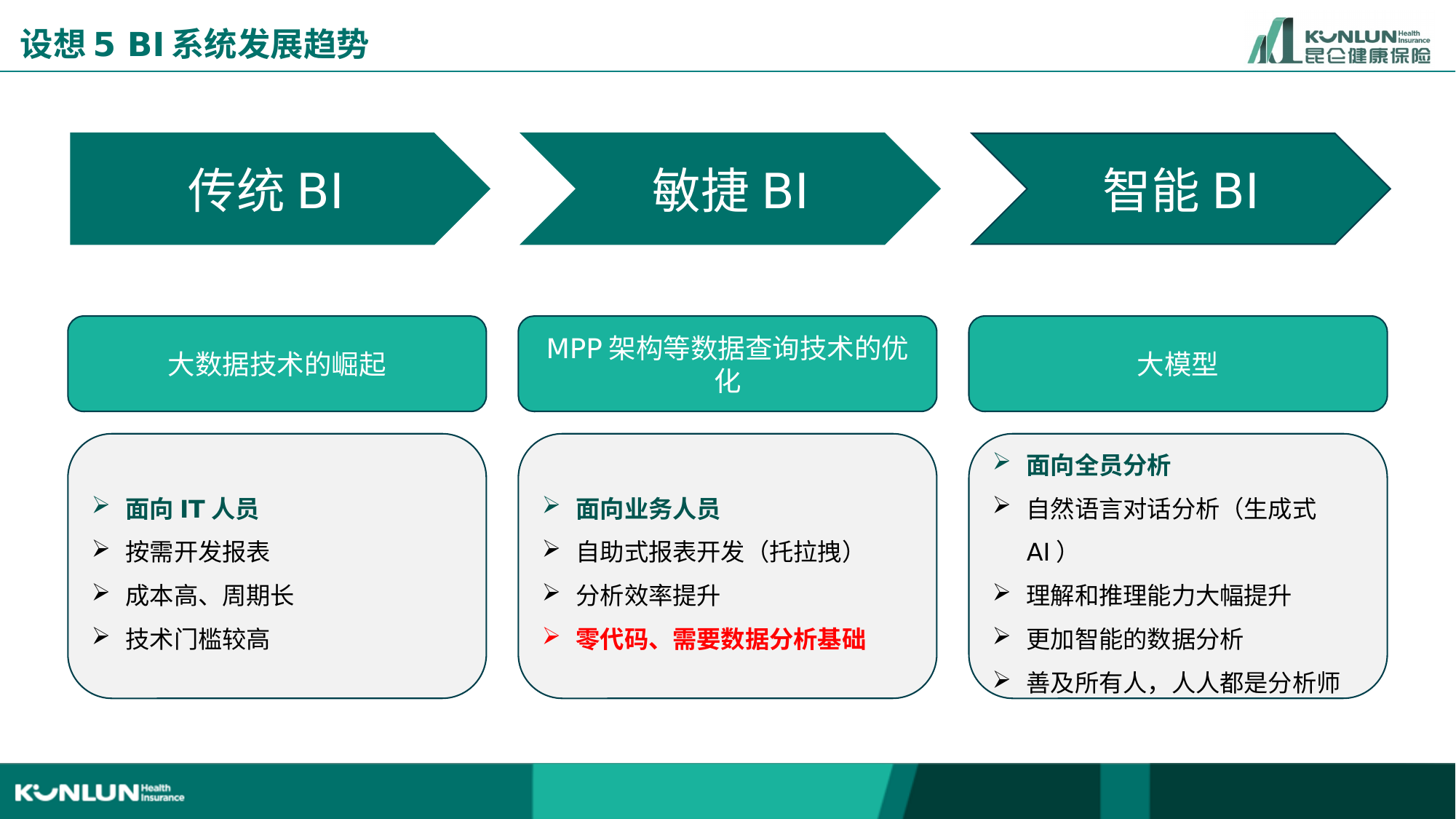

# 设想5 BI系统发展趋势
传统BI
敏捷BI
智能BI

大数据技术的崛起
MPP架构等数据查询技术的优化
大模型
面向全员分析
自然语言对话分析（生成式AI）
理解和推理能力大幅提升
更加智能的数据分析
善及所有人，人人都是分析师
面向IT人员
按需开发报表
成本高、周期长
技术门槛较高
面向业务人员
自助式报表开发（托拉拽）
分析效率提升
零代码、需要数据分析基础